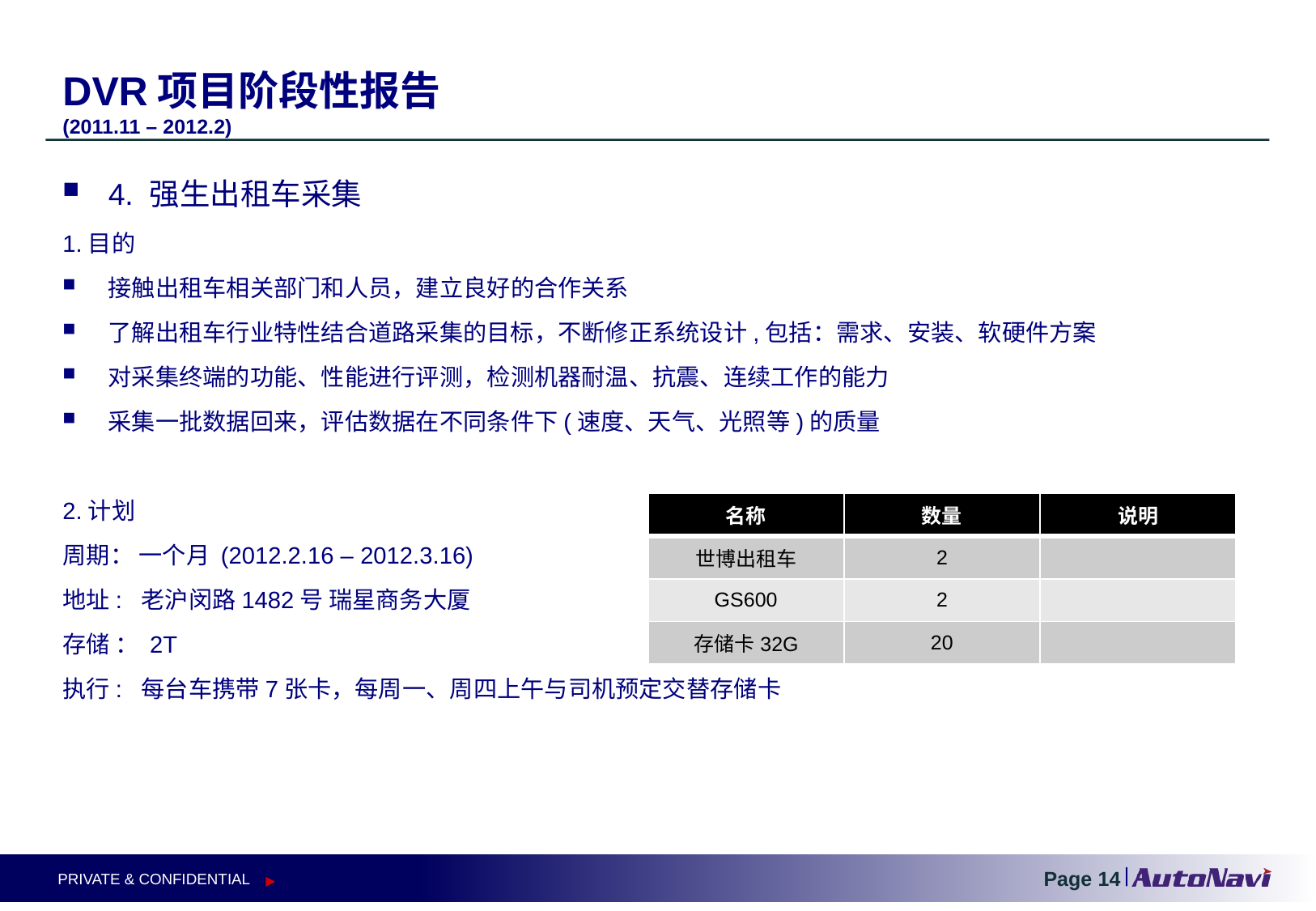

DVR项目阶段性报告
(2011.11 – 2012.2)
4. 强生出租车采集
1.目的
接触出租车相关部门和人员，建立良好的合作关系
了解出租车行业特性结合道路采集的目标，不断修正系统设计,包括：需求、安装、软硬件方案
对采集终端的功能、性能进行评测，检测机器耐温、抗震、连续工作的能力
采集一批数据回来，评估数据在不同条件下(速度、天气、光照等)的质量

2.计划
周期： 一个月 (2012.2.16 – 2012.3.16)
地址:  老沪闵路1482号 瑞星商务大厦
存储 ： 2T
执行:  每台车携带7张卡，每周一、周四上午与司机预定交替存储卡

| 名称 | 数量 | 说明 |
| --- | --- | --- |
| 世博出租车 | 2 |  |
| GS600 | 2 |  |
| 存储卡32G | 20 |  |